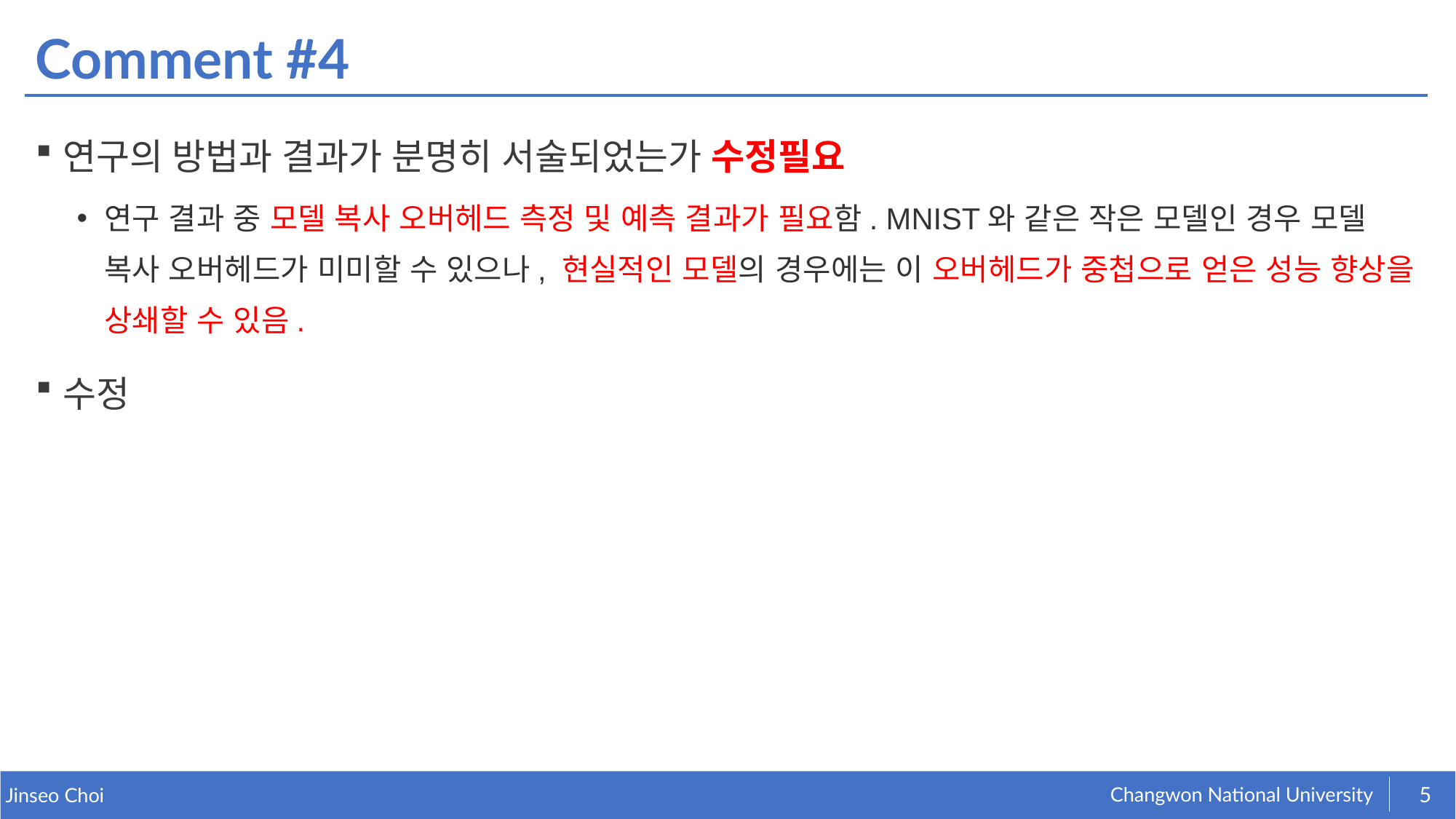

# Comment #4
연구의 방법과 결과가 분명히 서술되었는가 수정필요
연구 결과 중 모델 복사 오버헤드 측정 및 예측 결과가 필요함. MNIST와 같은 작은 모델인 경우 모델 복사 오버헤드가 미미할 수 있으나, 현실적인 모델의 경우에는 이 오버헤드가 중첩으로 얻은 성능 향상을 상쇄할 수 있음.
수정

5